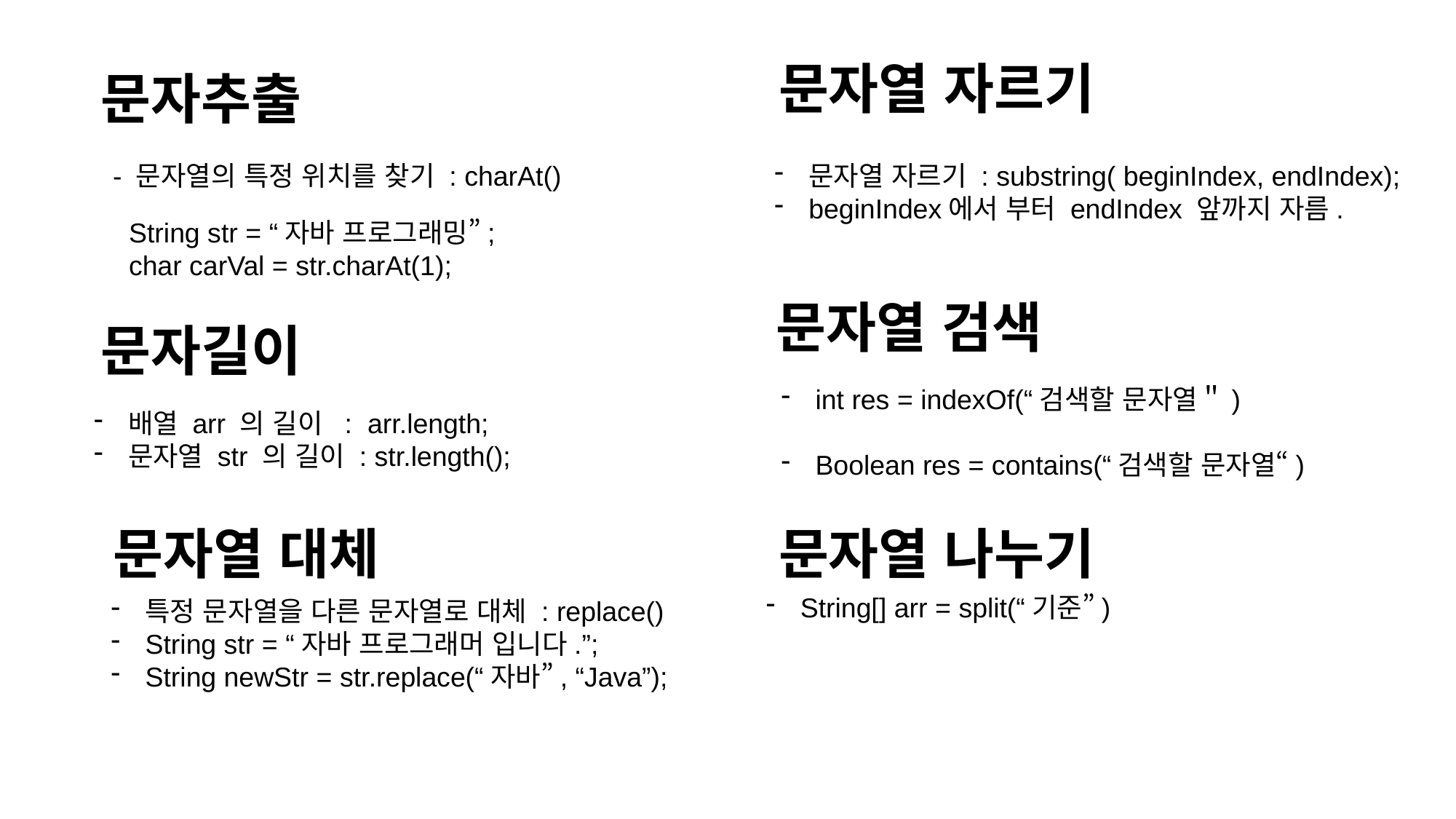

문자열 자르기
문자추출
- 문자열의 특정 위치를 찾기 : charAt()
문자열 자르기 : substring( beginIndex, endIndex);
beginIndex에서 부터 endIndex 앞까지 자름.
String str = “자바 프로그래밍”;
char carVal = str.charAt(1);
문자열 검색
문자길이
int res = indexOf(“검색할 문자열＂)

Boolean res = contains(“검색할 문자열“)
배열 arr 의 길이  :  arr.length;
문자열 str 의 길이 : str.length();
문자열 대체
문자열 나누기
String[] arr = split(“기준”)
특정 문자열을 다른 문자열로 대체 : replace()
String str = “자바 프로그래머 입니다.”;
String newStr = str.replace(“자바”, “Java”);